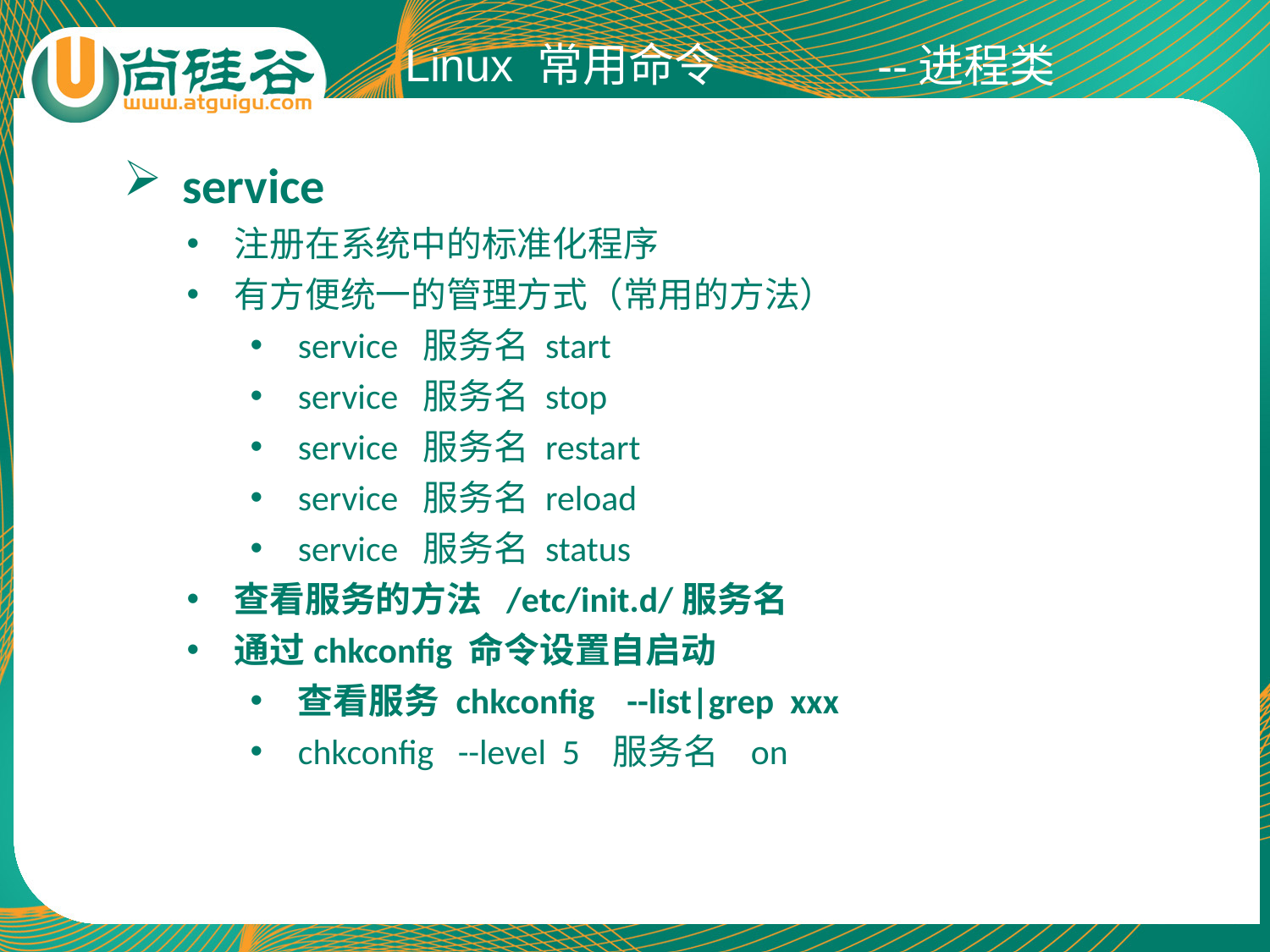

Linux 常用命令
--进程类
 service
注册在系统中的标准化程序
有方便统一的管理方式（常用的方法）
service  服务名 start
service  服务名 stop
service  服务名 restart
service  服务名 reload
service  服务名 status
查看服务的方法  /etc/init.d/服务名
通过chkconfig 命令设置自启动
查看服务 chkconfig    --list|grep  xxx
chkconfig   --level  5   服务名   on